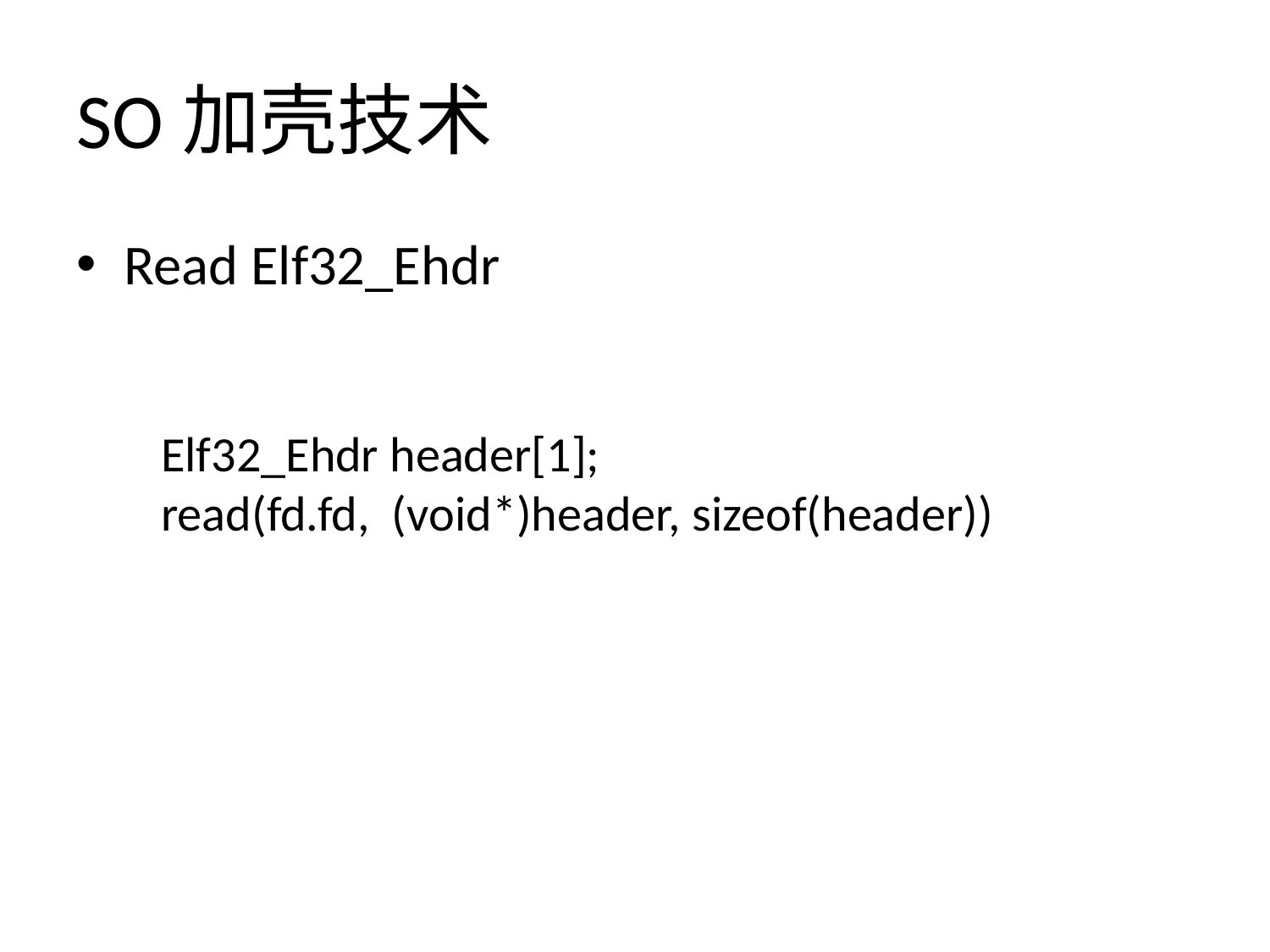

# SO加壳技术
Read Elf32_Ehdr
Elf32_Ehdr header[1];
read(fd.fd,  (void*)header, sizeof(header))